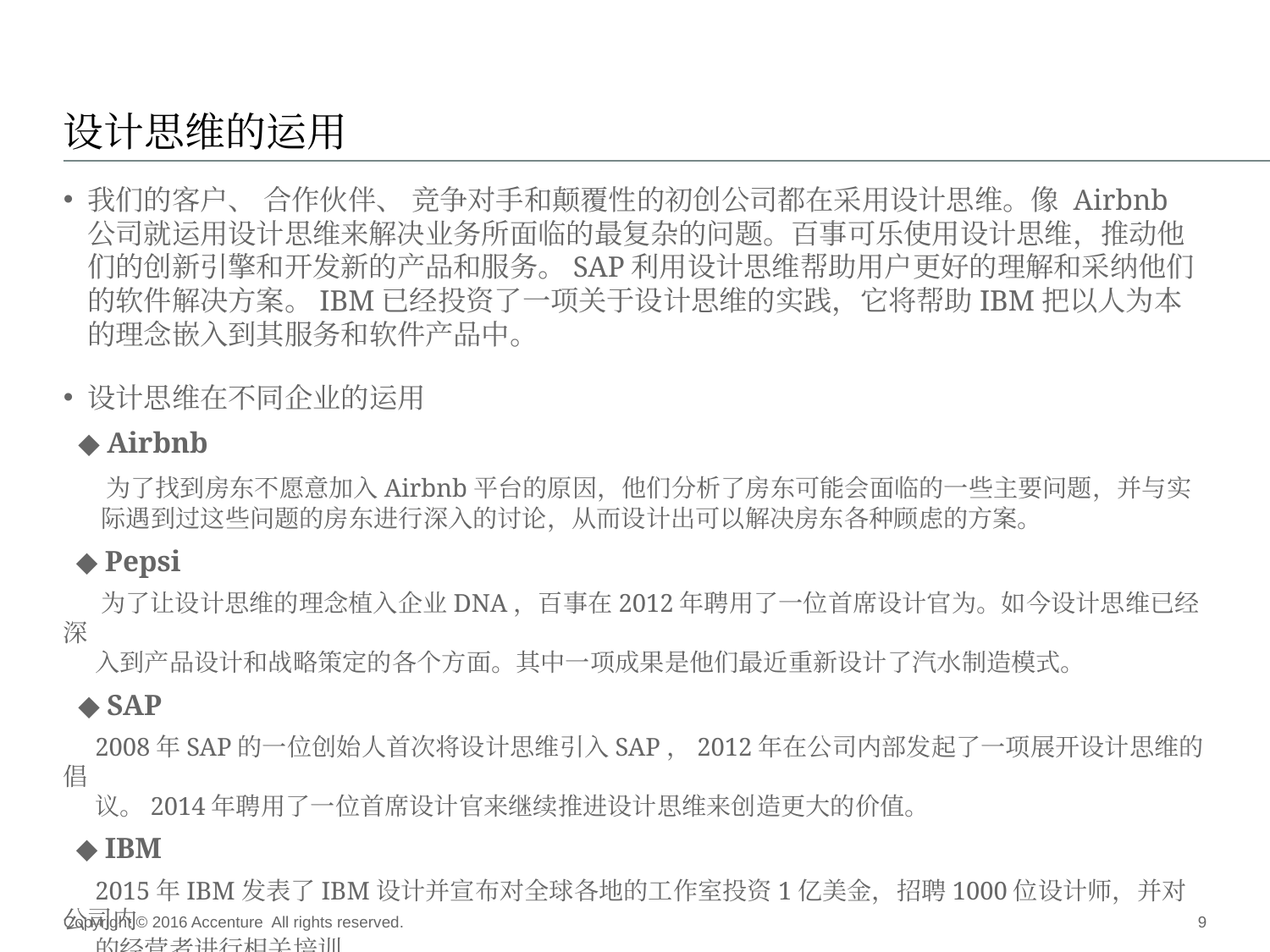

# 设计思维的运用

我们的客户、 合作伙伴、 竞争对手和颠覆性的初创公司都在采用设计思维。像 Airbnb 公司就运用设计思维来解决业务所面临的最复杂的问题。百事可乐使用设计思维，推动他们的创新引擎和开发新的产品和服务。SAP利用设计思维帮助用户更好的理解和采纳他们的软件解决方案。IBM已经投资了一项关于设计思维的实践，它将帮助IBM把以人为本的理念嵌入到其服务和软件产品中。

设计思维在不同企业的运用
  ◆ Airbnb
     为了找到房东不愿意加入Airbnb平台的原因，他们分析了房东可能会面临的一些主要问题，并与实
      际遇到过这些问题的房东进行深入的讨论，从而设计出可以解决房东各种顾虑的方案。
  ◆ Pepsi
     为了让设计思维的理念植入企业DNA，百事在2012年聘用了一位首席设计官为。如今设计思维已经深
     入到产品设计和战略策定的各个方面。其中一项成果是他们最近重新设计了汽水制造模式。
  ◆ SAP
     2008年SAP的一位创始人首次将设计思维引入SAP，2012年在公司内部发起了一项展开设计思维的倡
     议。2014年聘用了一位首席设计官来继续推进设计思维来创造更大的价值。
  ◆ IBM
     2015年IBM发表了IBM设计并宣布对全球各地的工作室投资1亿美金，招聘1000位设计师，并对公司内
     的经营者进行相关培训。

Copyright © 2016 Accenture  All rights reserved.
9